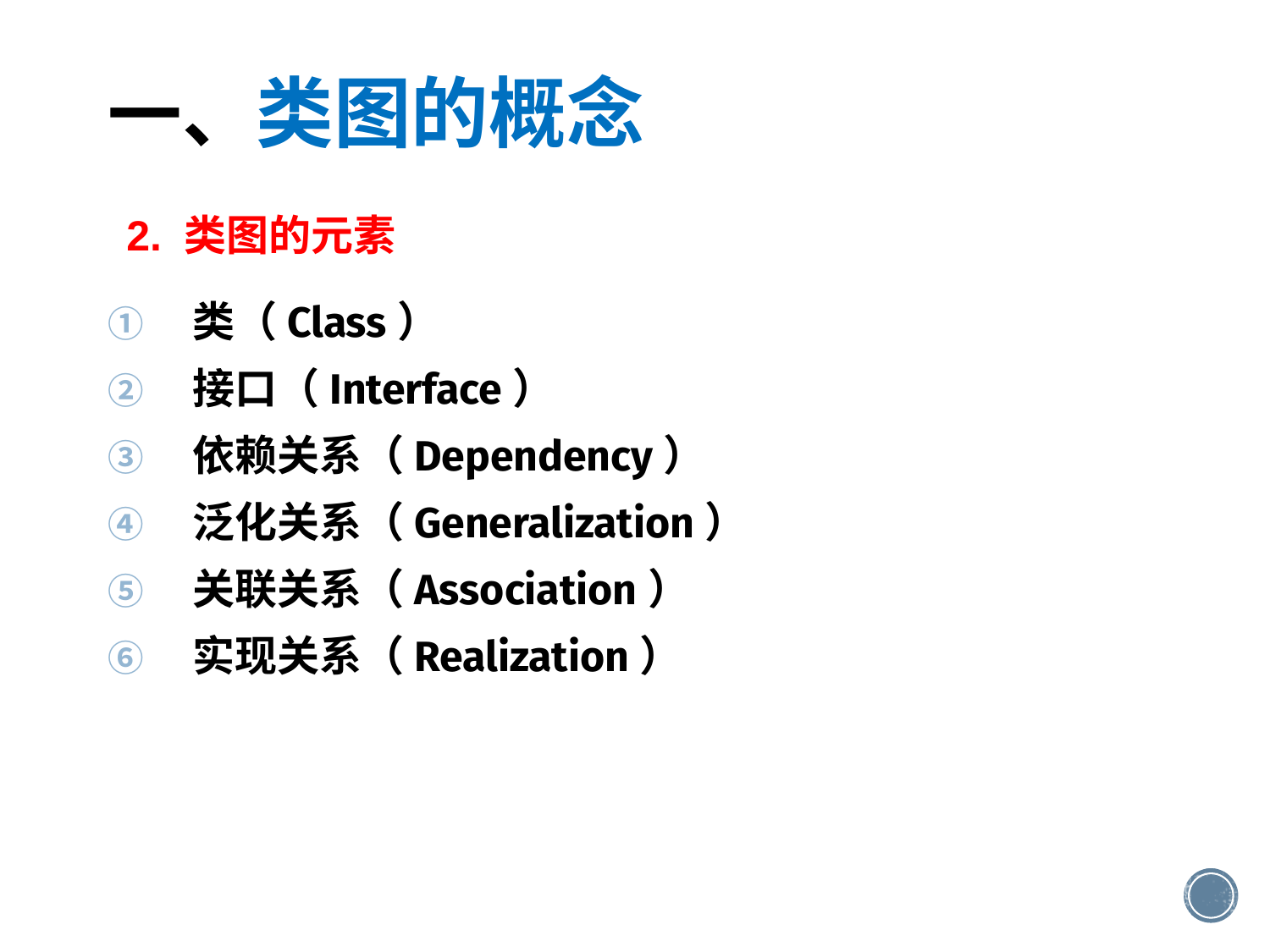

一、类图的概念
2. 类图的元素
类（Class）
接口（Interface）
依赖关系（Dependency）
泛化关系（Generalization）
关联关系（Association）
实现关系（Realization）